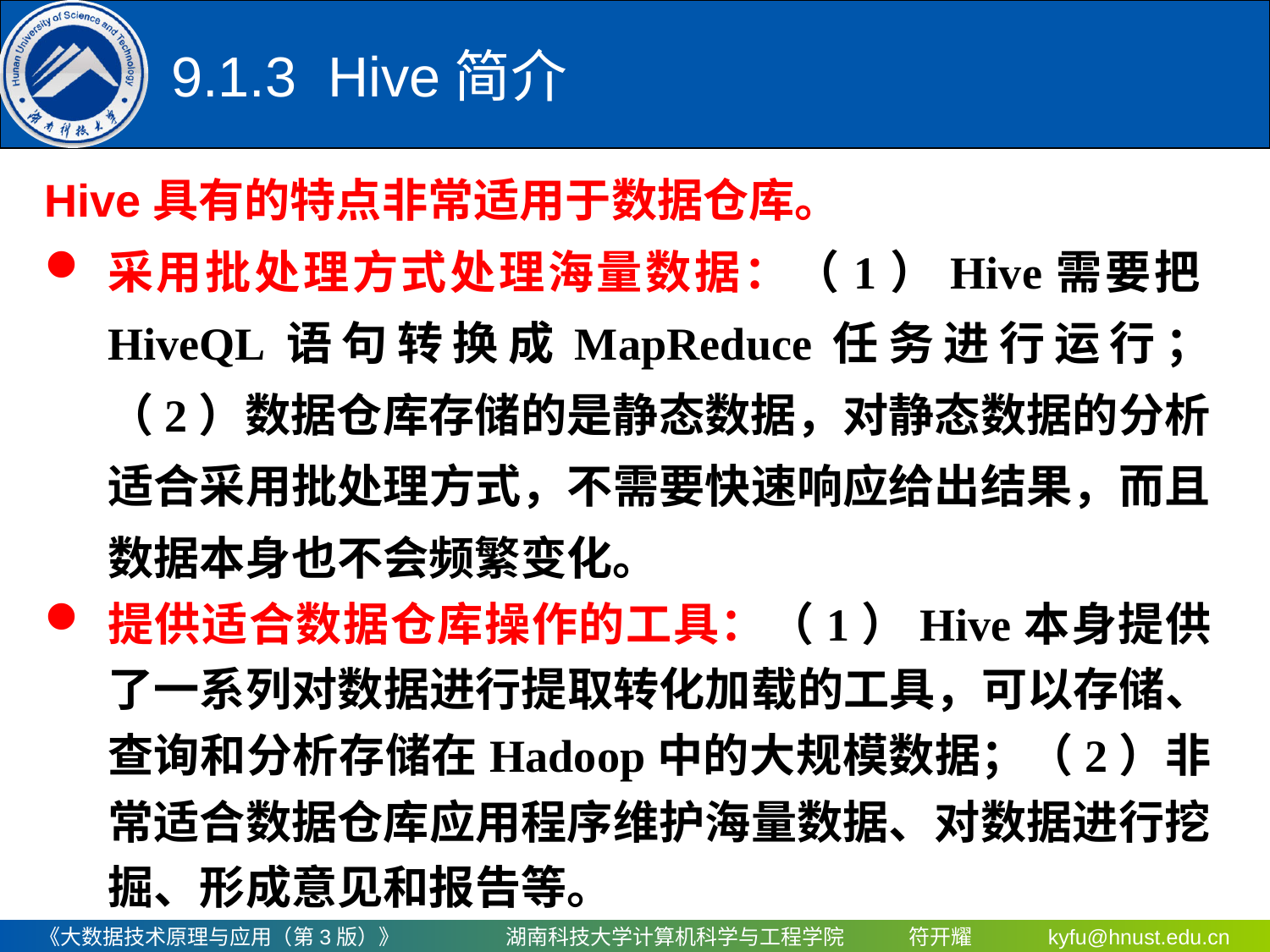

9.1.3  Hive简介
Hive具有的特点非常适用于数据仓库。
采用批处理方式处理海量数据：（1）Hive需要把HiveQL语句转换成MapReduce任务进行运行；（2）数据仓库存储的是静态数据，对静态数据的分析适合采用批处理方式，不需要快速响应给出结果，而且数据本身也不会频繁变化。
提供适合数据仓库操作的工具：（1）Hive本身提供了一系列对数据进行提取转化加载的工具，可以存储、查询和分析存储在Hadoop中的大规模数据；（2）非常适合数据仓库应用程序维护海量数据、对数据进行挖掘、形成意见和报告等。